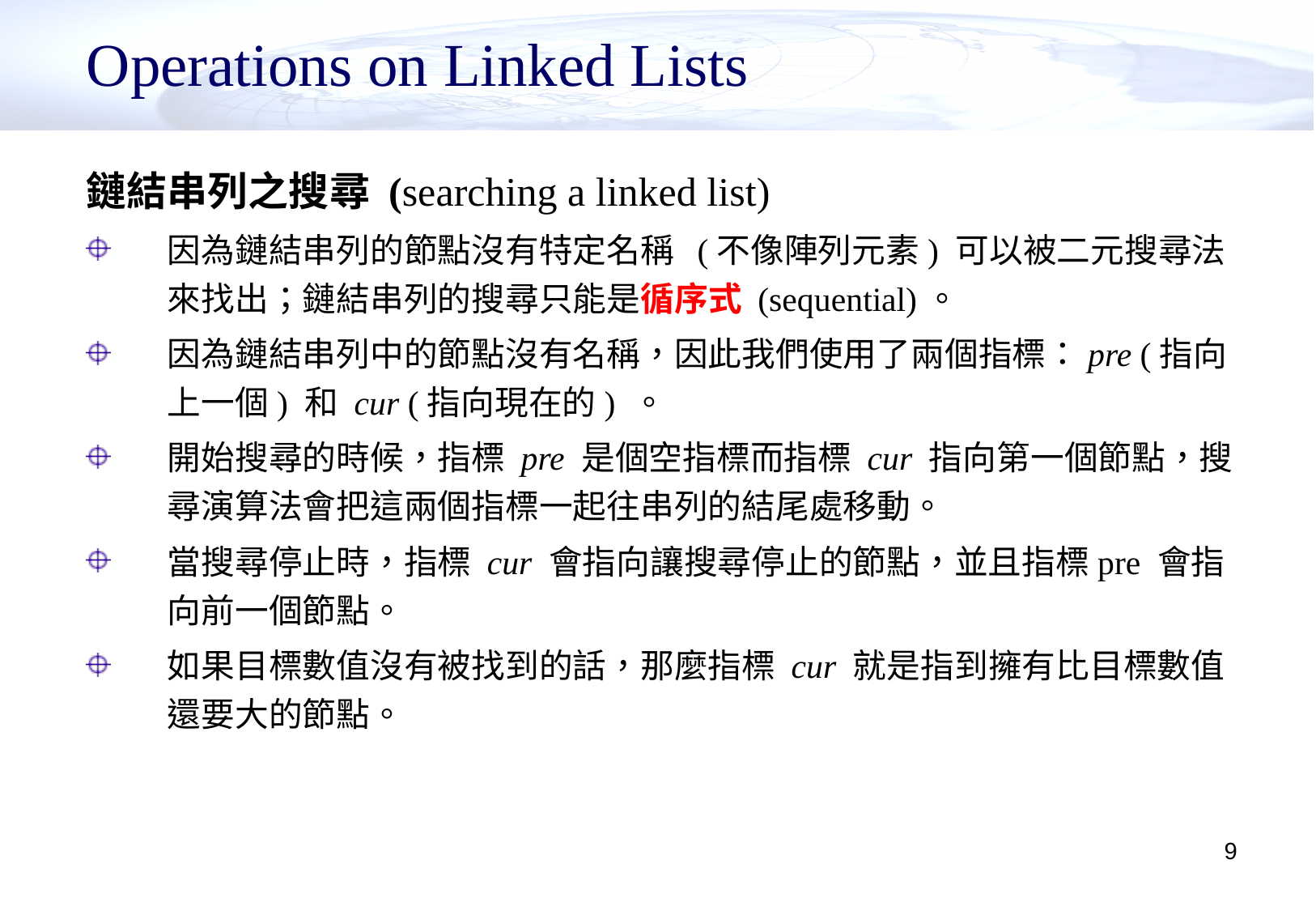

# Operations on Linked Lists
鏈結串列之搜尋 (searching a linked list)
因為鏈結串列的節點沒有特定名稱  (不像陣列元素) 可以被二元搜尋法來找出；鏈結串列的搜尋只能是循序式 (sequential)。
因為鏈結串列中的節點沒有名稱，因此我們使用了兩個指標：pre (指向上一個) 和 cur (指向現在的) 。
開始搜尋的時候，指標 pre 是個空指標而指標 cur 指向第一個節點，搜尋演算法會把這兩個指標一起往串列的結尾處移動。
當搜尋停止時，指標 cur 會指向讓搜尋停止的節點，並且指標pre 會指向前一個節點。
如果目標數值沒有被找到的話，那麼指標 cur 就是指到擁有比目標數值還要大的節點。
9